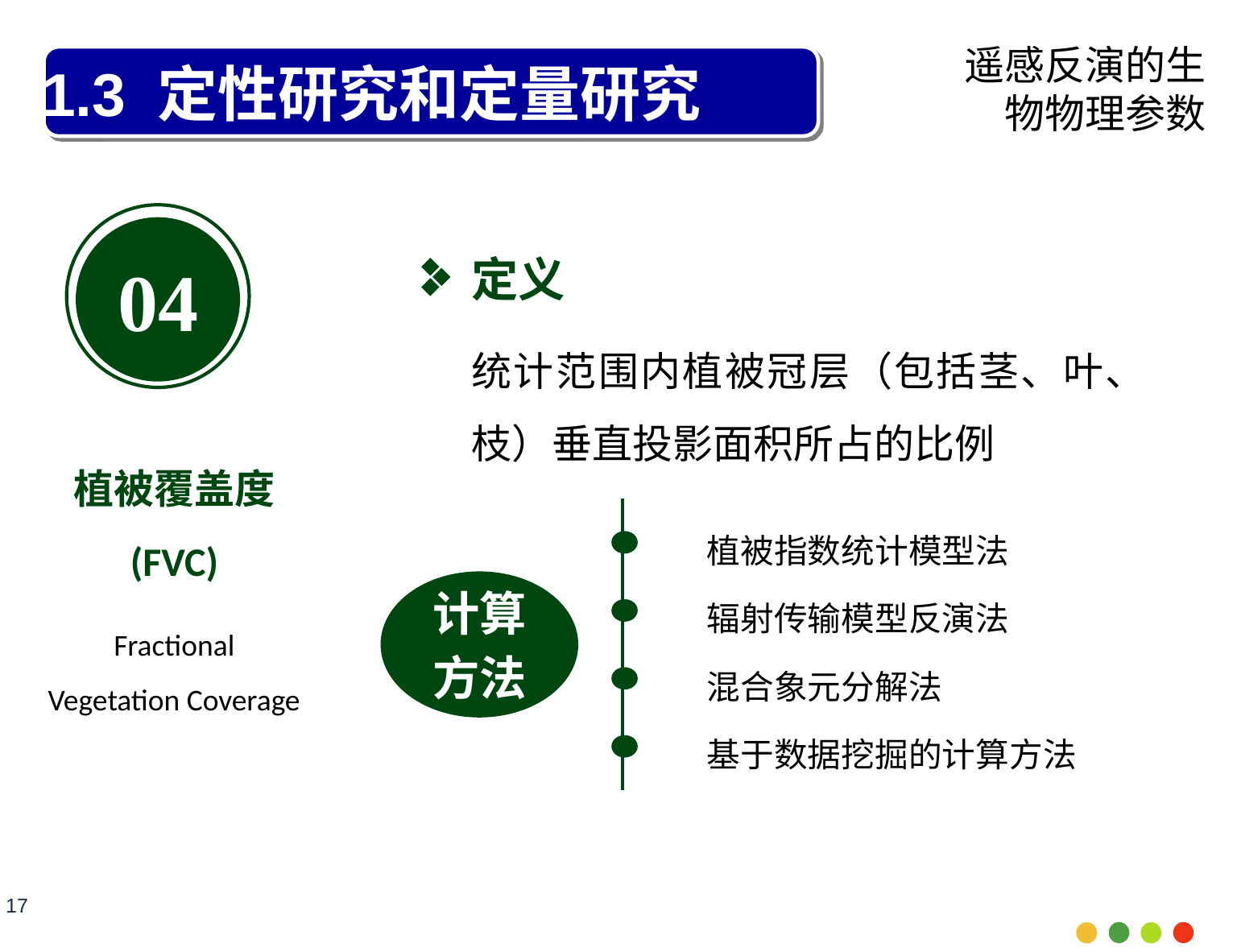

遥感反演的生物物理参数
1.3 定性研究和定量研究
植被覆盖度

04
定义
统计范围内植被冠层（包括茎、叶、枝）垂直投影面积所占的比例

植被覆盖度
(FVC)
Fractional Vegetation Coverage
植被指数统计模型法

辐射传输模型反演法

混合象元分解法

基于数据挖掘的计算方法

计算
方法